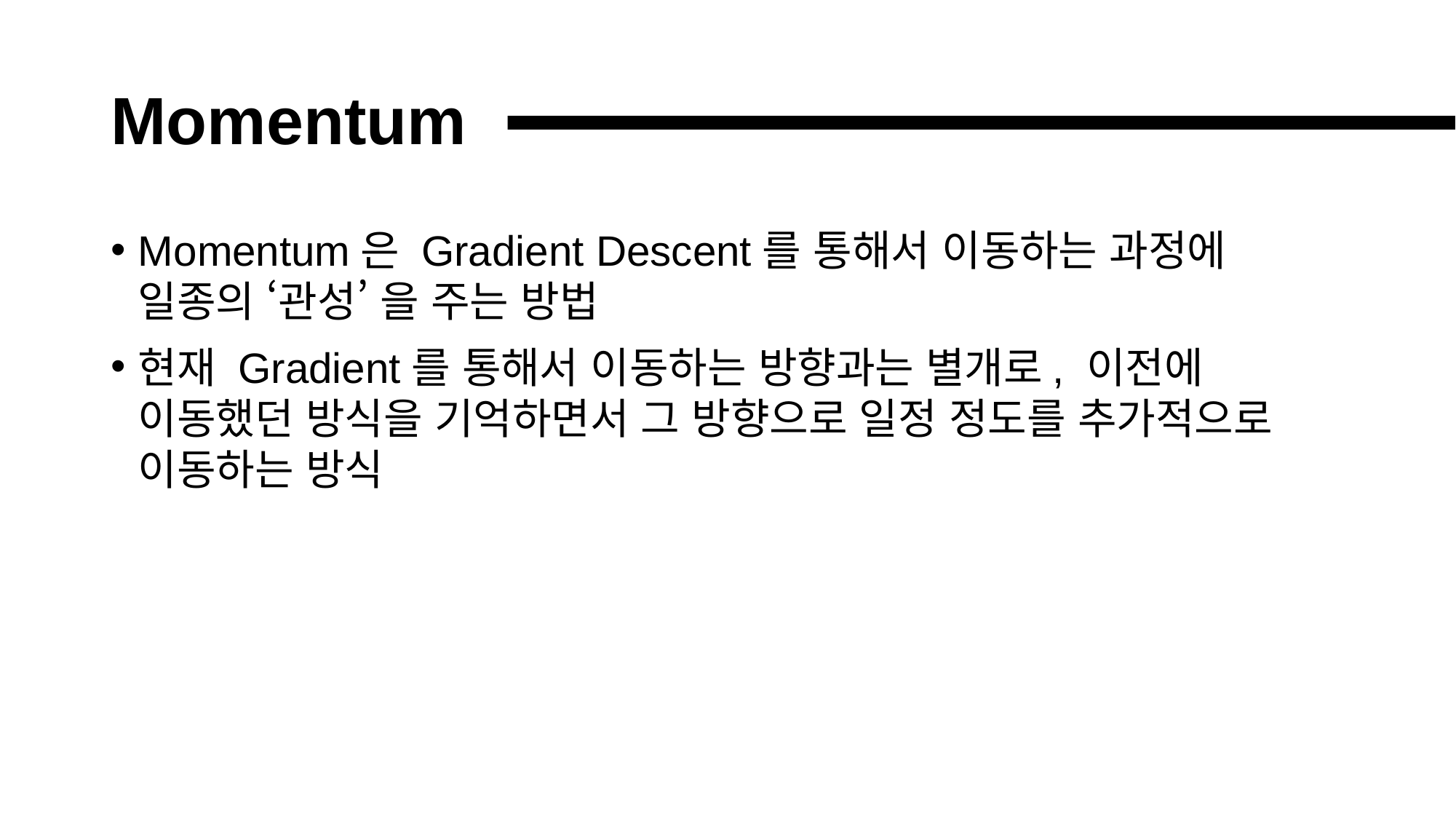

# Momentum
Momentum은 Gradient Descent를 통해서 이동하는 과정에 일종의 ‘관성’ 을 주는 방법
현재 Gradient를 통해서 이동하는 방향과는 별개로, 이전에 이동했던 방식을 기억하면서 그 방향으로 일정 정도를 추가적으로 이동하는 방식